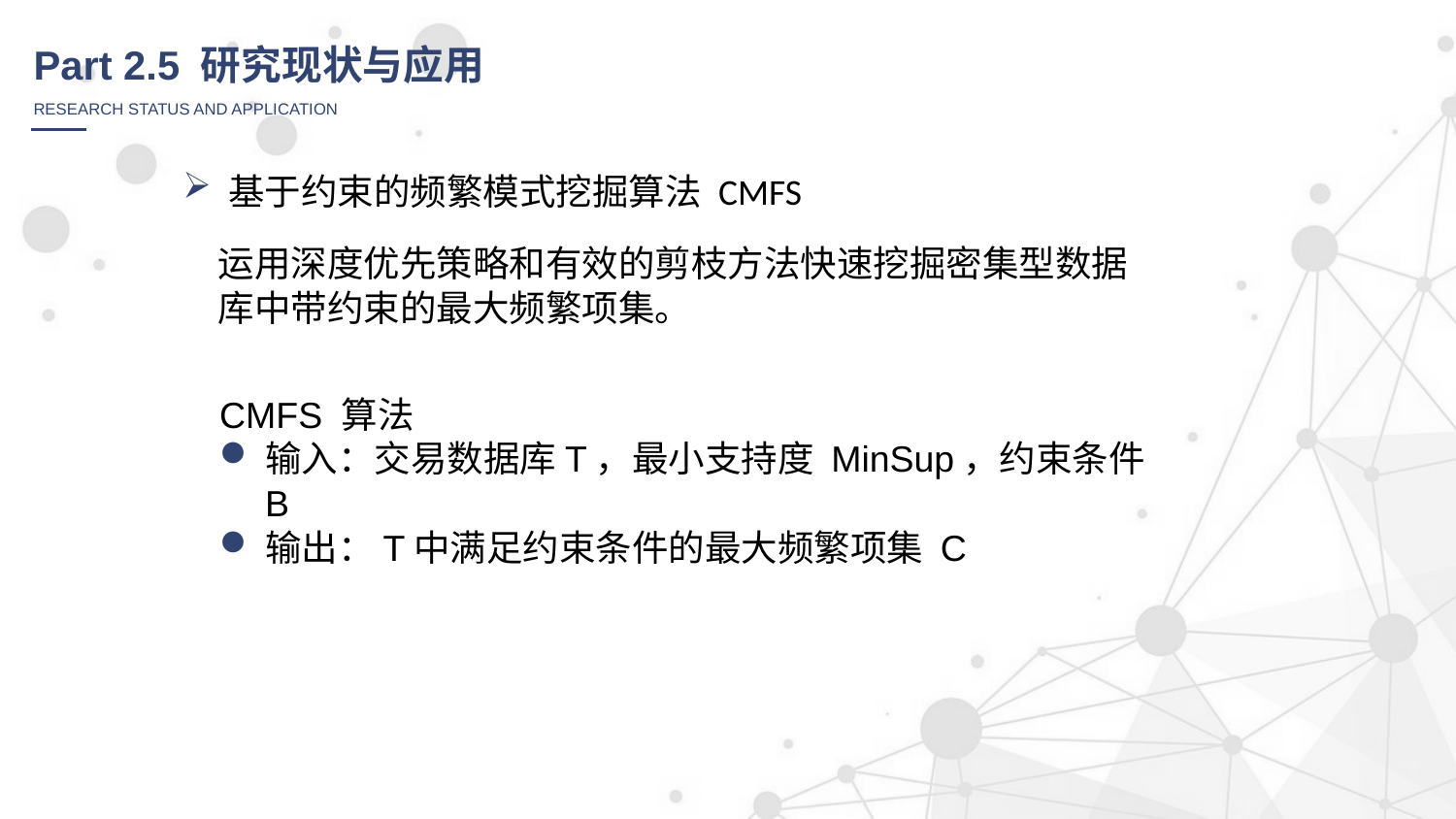

Part 2.5 研究现状与应用
RESEARCH STATUS AND APPLICATION
基于约束的频繁模式挖掘算法 CMFS
运用深度优先策略和有效的剪枝方法快速挖掘密集型数据库中带约束的最大频繁项集。
CMFS 算法
输入：交易数据库T，最小支持度 MinSup，约束条件B
输出：T中满足约束条件的最大频繁项集 C